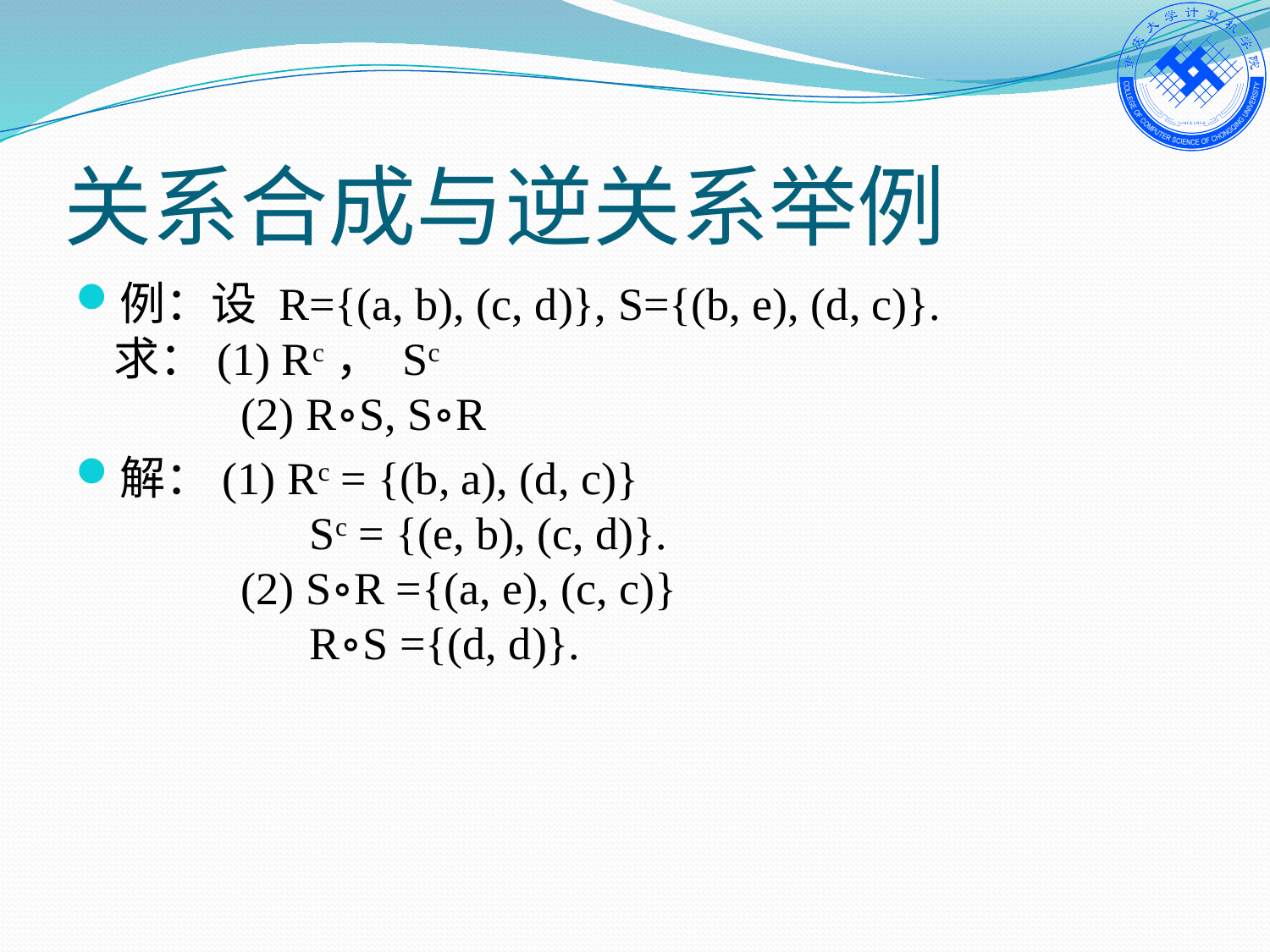

# 关系合成与逆关系举例
例：设 R={(a, b), (c, d)}, S={(b, e), (d, c)}.
求：(1) Rc， Sc
	(2) R∘S, S∘R
解：(1) Rc = {(b, a), (d, c)}
	      Sc = {(e, b), (c, d)}.
	(2) S∘R ={(a, e), (c, c)}
	      R∘S ={(d, d)}.